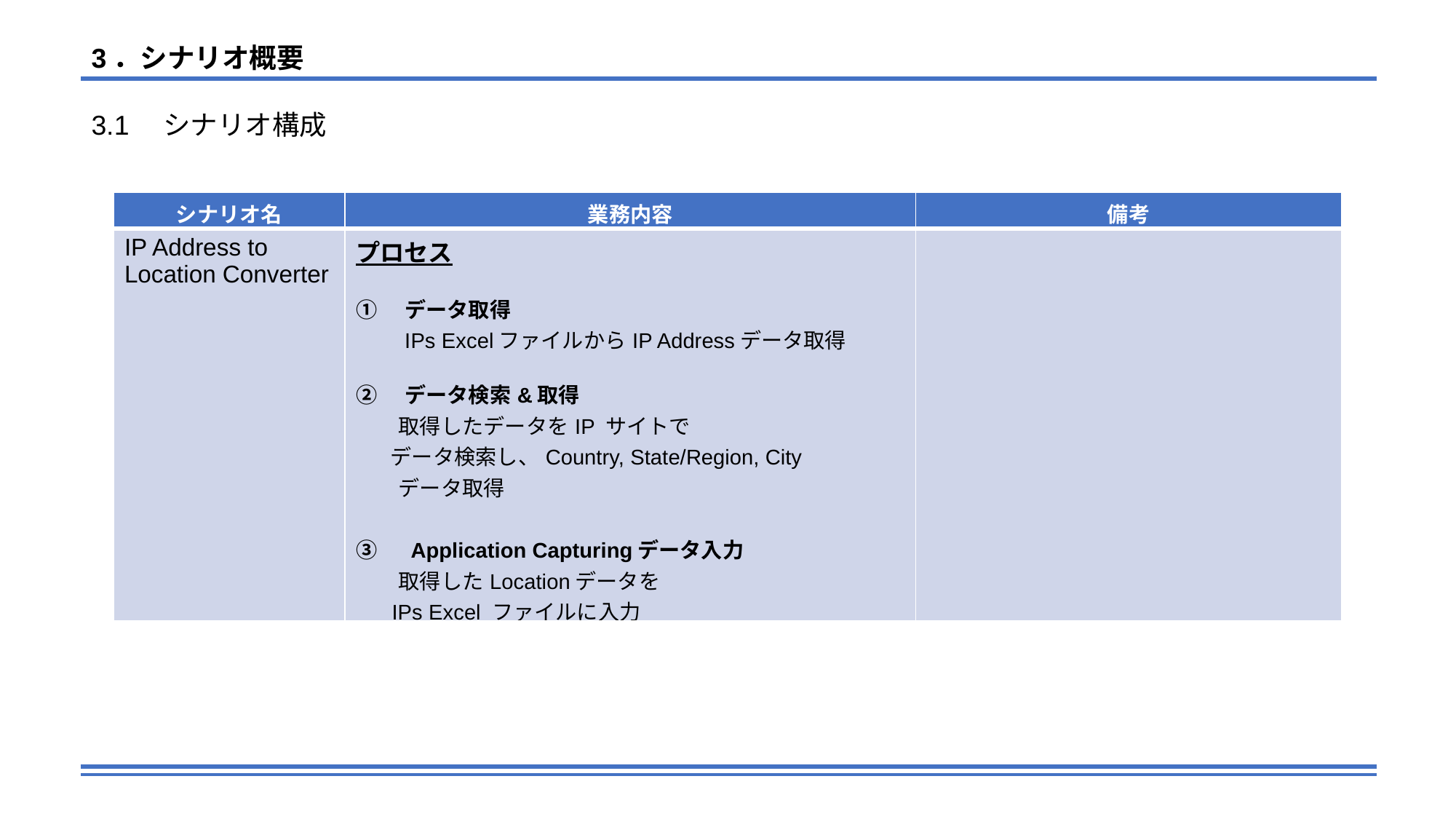

3．シナリオ概要
3.1　シナリオ構成
| シナリオ名 | 業務内容 | 備考 |
| --- | --- | --- |
| IP Address to Location Converter | プロセス ①　データ取得 　　IPs ExcelファイルからIP Addressデータ取得 ②　データ検索&取得 　　取得したデータをIP サイトで データ検索し、Country, State/Region, City 　　データ取得 　　　　　　　　　 ③　Application Capturingデータ入力 　　取得したLocationデータを IPs Excel ファイルに入力 |  |